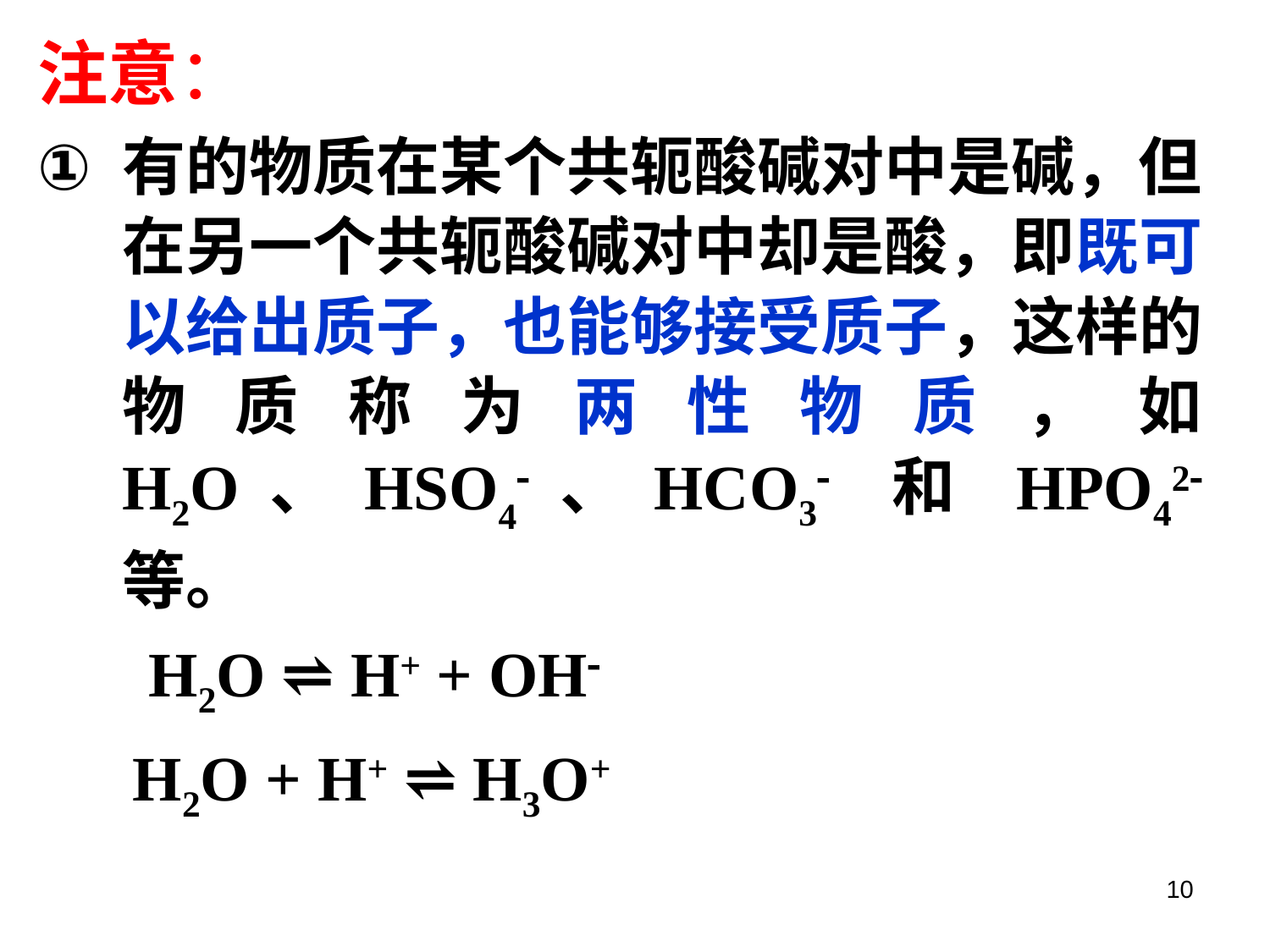

# 注意：
有的物质在某个共轭酸碱对中是碱，但在另一个共轭酸碱对中却是酸，即既可以给出质子，也能够接受质子，这样的物质称为两性物质，如 H2O、HSO4−、HCO3− 和 HPO42− 等。
       H2O ⇌ H+ + OH−
      H2O + H+ ⇌ H3O+
10